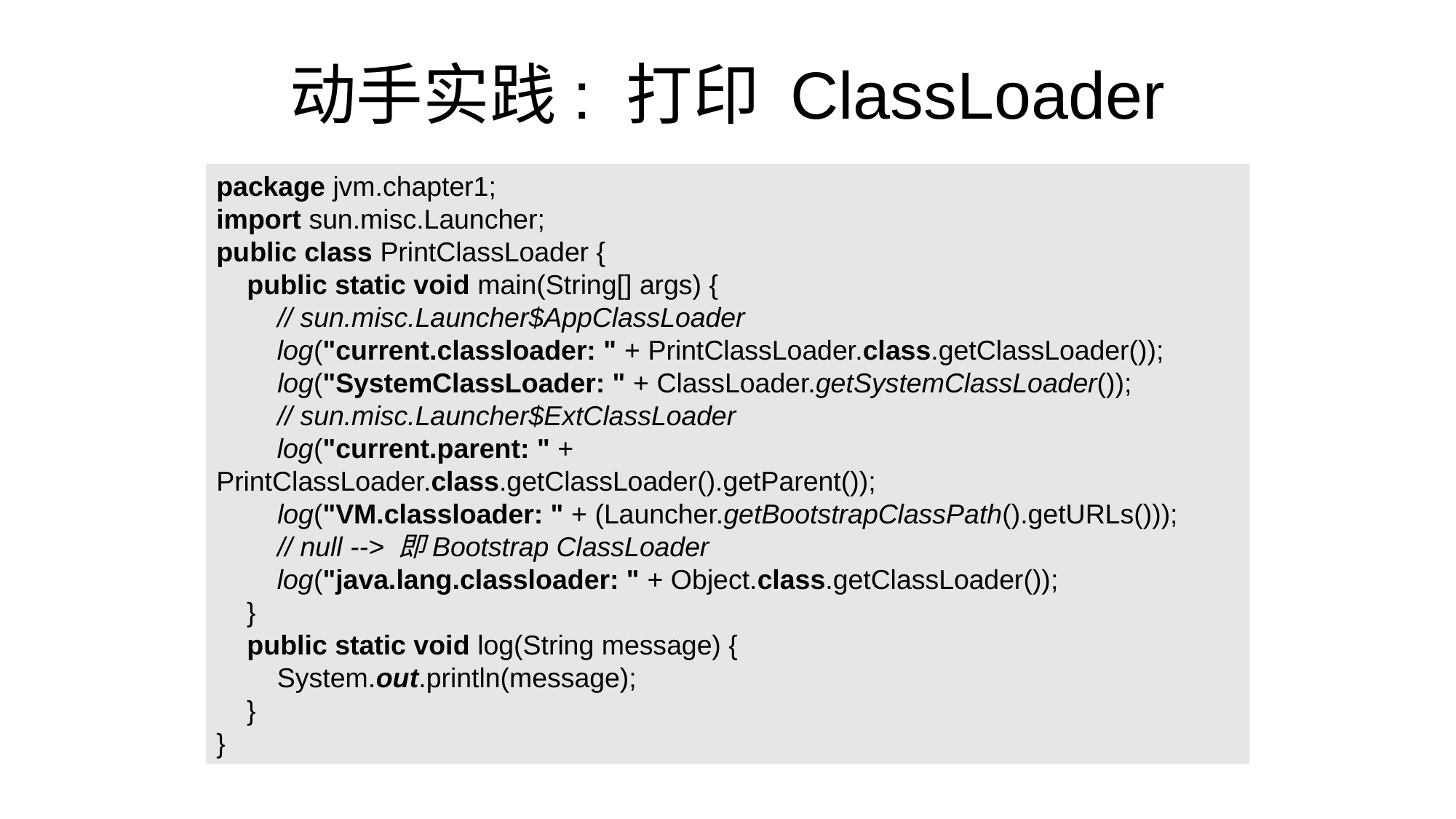

# 动手实践: 打印 ClassLoader
package jvm.chapter1;
import sun.misc.Launcher;
public class PrintClassLoader {
    public static void main(String[] args) {
        // sun.misc.Launcher$AppClassLoader
        log("current.classloader: " + PrintClassLoader.class.getClassLoader());
        log("SystemClassLoader: " + ClassLoader.getSystemClassLoader());
        // sun.misc.Launcher$ExtClassLoader
        log("current.parent: " + PrintClassLoader.class.getClassLoader().getParent());
        log("VM.classloader: " + (Launcher.getBootstrapClassPath().getURLs()));
        // null --> 即Bootstrap ClassLoader
        log("java.lang.classloader: " + Object.class.getClassLoader());
    }
    public static void log(String message) {
        System.out.println(message);
    }
}